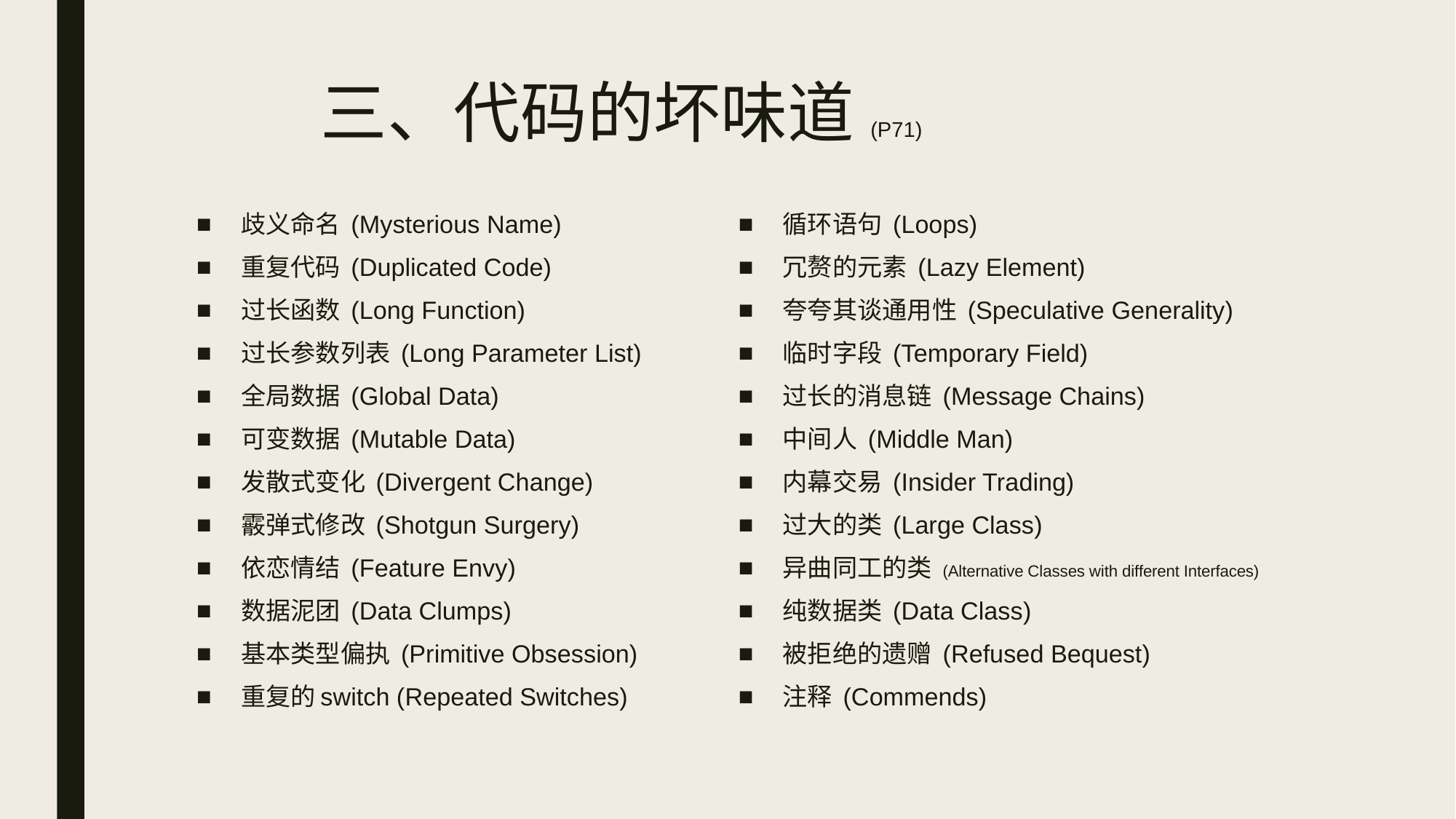

# 三、代码的坏味道(P71)
歧义命名 (Mysterious Name)
重复代码 (Duplicated Code)
过长函数 (Long Function)
过长参数列表 (Long Parameter List)
全局数据 (Global Data)
可变数据 (Mutable Data)
发散式变化 (Divergent Change)
霰弹式修改 (Shotgun Surgery)
依恋情结 (Feature Envy)
数据泥团 (Data Clumps)
基本类型偏执 (Primitive Obsession)
重复的switch (Repeated Switches)
循环语句 (Loops)
冗赘的元素 (Lazy Element)
夸夸其谈通用性 (Speculative Generality)
临时字段 (Temporary Field)
过长的消息链 (Message Chains)
中间人 (Middle Man)
内幕交易 (Insider Trading)
过大的类 (Large Class)
异曲同工的类 (Alternative Classes with different Interfaces)
纯数据类 (Data Class)
被拒绝的遗赠 (Refused Bequest)
注释 (Commends)